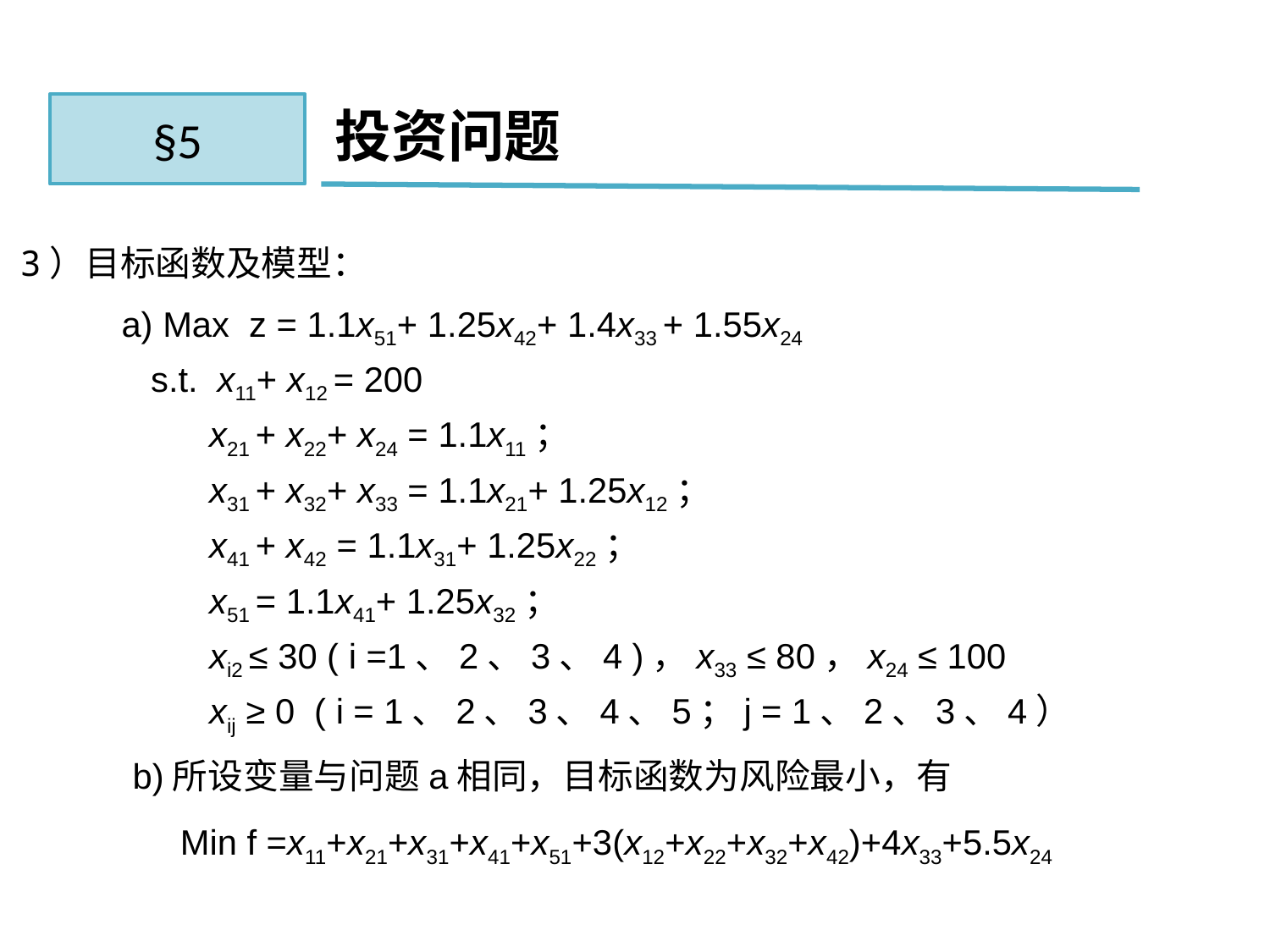

§5
投资问题
3）目标函数及模型：
a) Max  z = 1.1x51+ 1.25x42+ 1.4x33 + 1.55x24
   s.t.  x11+ x12 = 200
         x21 + x22+ x24 = 1.1x11；
         x31 + x32+ x33 = 1.1x21+ 1.25x12；
         x41 + x42 = 1.1x31+ 1.25x22；
         x51 = 1.1x41+ 1.25x32；
         xi2 ≤ 30 ( i =1、2、3、4 )，x33 ≤ 80，x24 ≤ 100
         xij ≥ 0  ( i = 1、2、3、4、5；j = 1、2、3、4）
b)所设变量与问题a相同，目标函数为风险最小，有
Min f =x11+x21+x31+x41+x51+3(x12+x22+x32+x42)+4x33+5.5x24